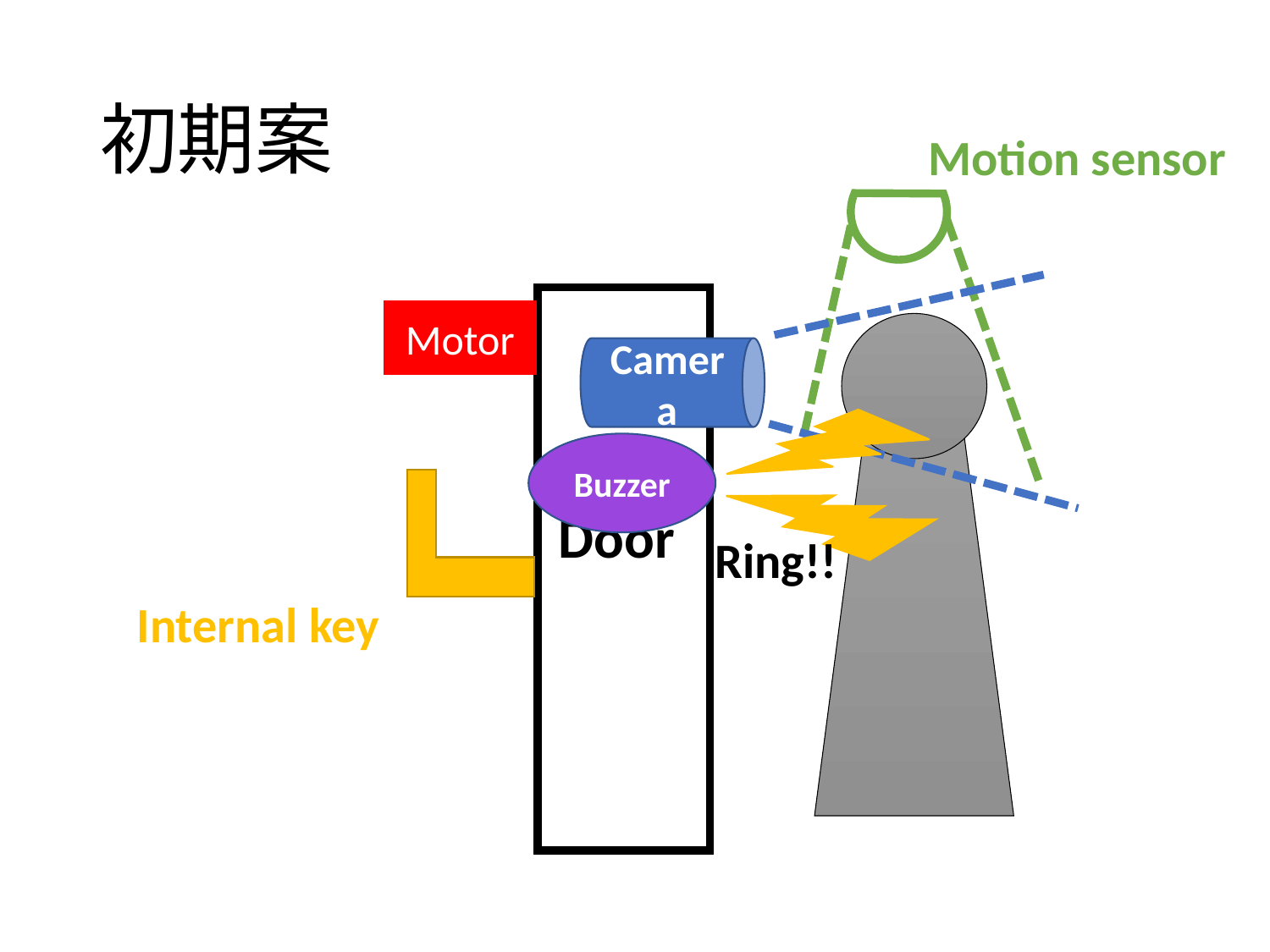

# 初期案
Motion sensor

Door
Camera
Motor

Buzzer

Ring!!
Internal key